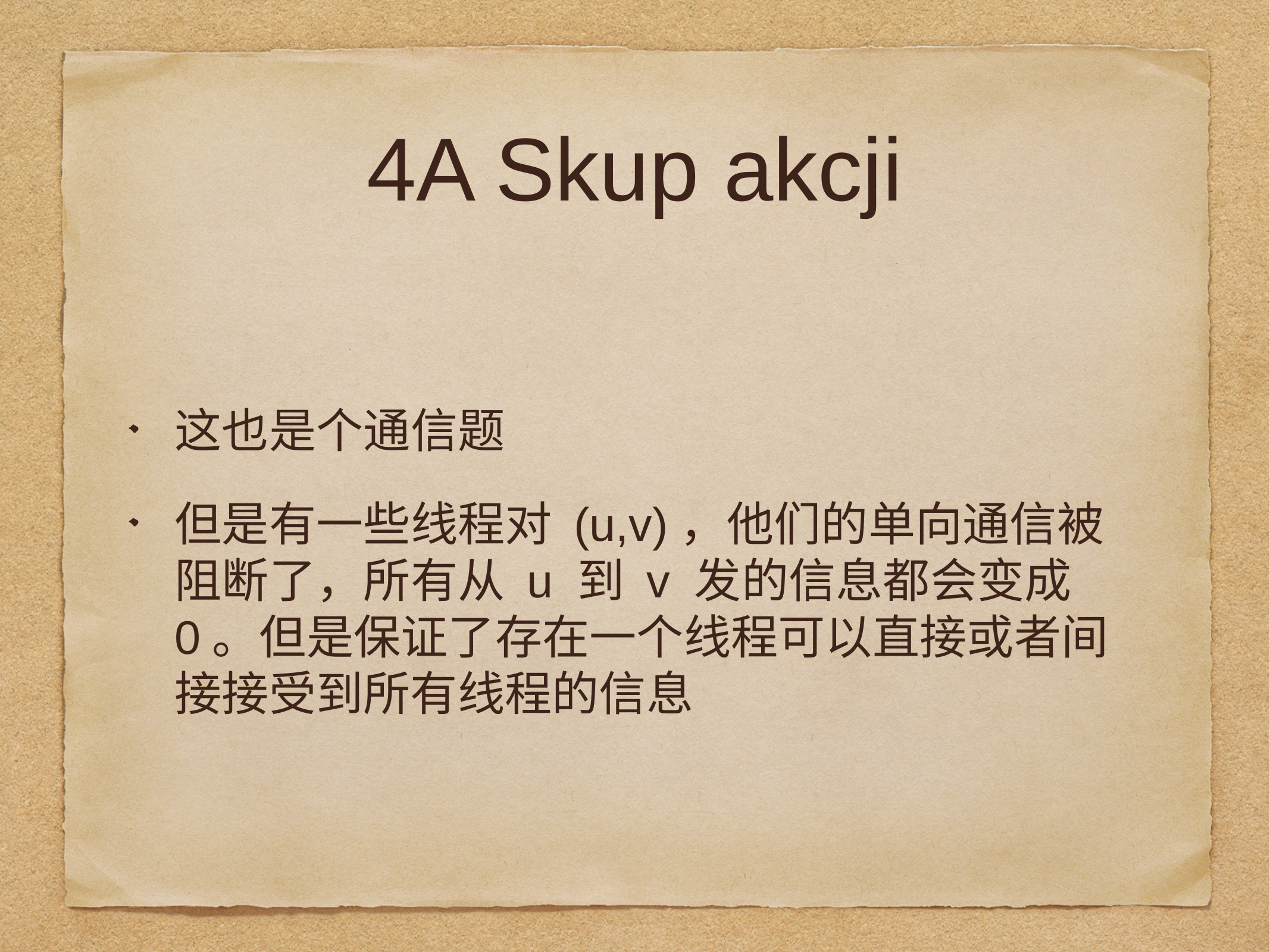

# 4A Skup akcji
这也是个通信题
但是有一些线程对 (u,v)，他们的单向通信被阻断了，所有从 u 到 v 发的信息都会变成0。但是保证了存在一个线程可以直接或者间接接受到所有线程的信息